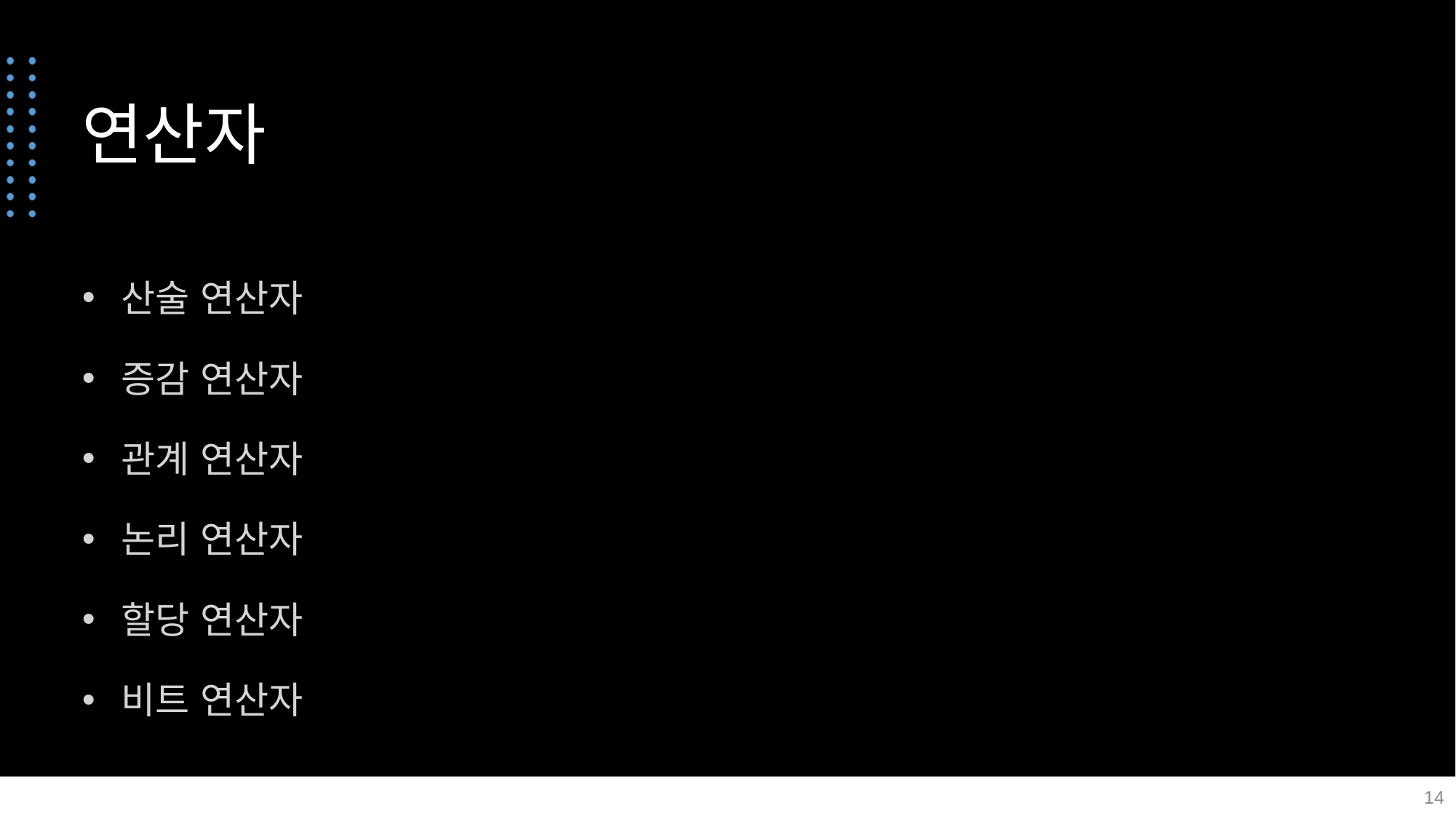

# 연산자
산술 연산자
증감 연산자
관계 연산자
논리 연산자
할당 연산자
비트 연산자
14